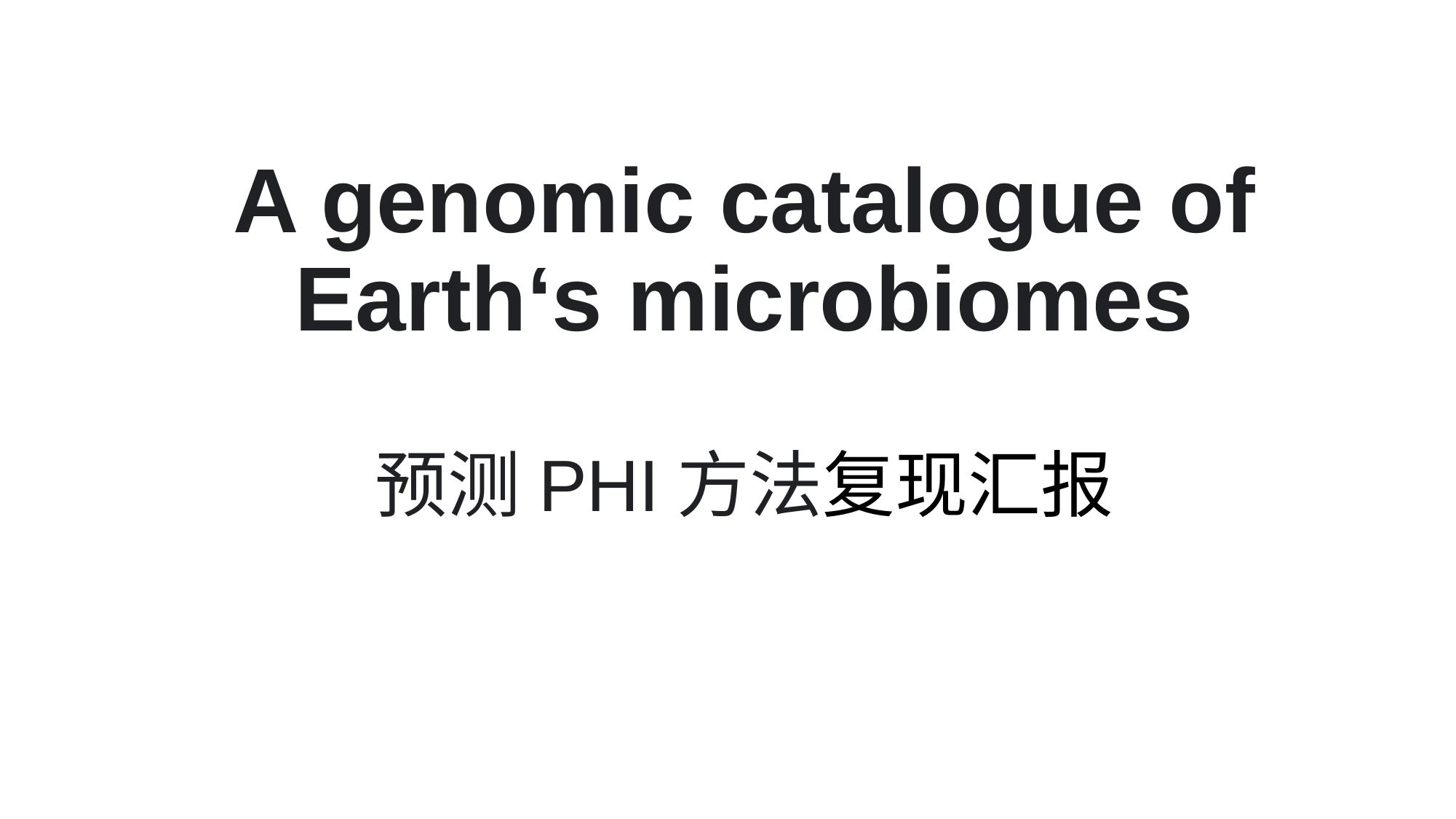

# A genomic catalogue of Earth‘s microbiomes 预测PHI方法复现汇报